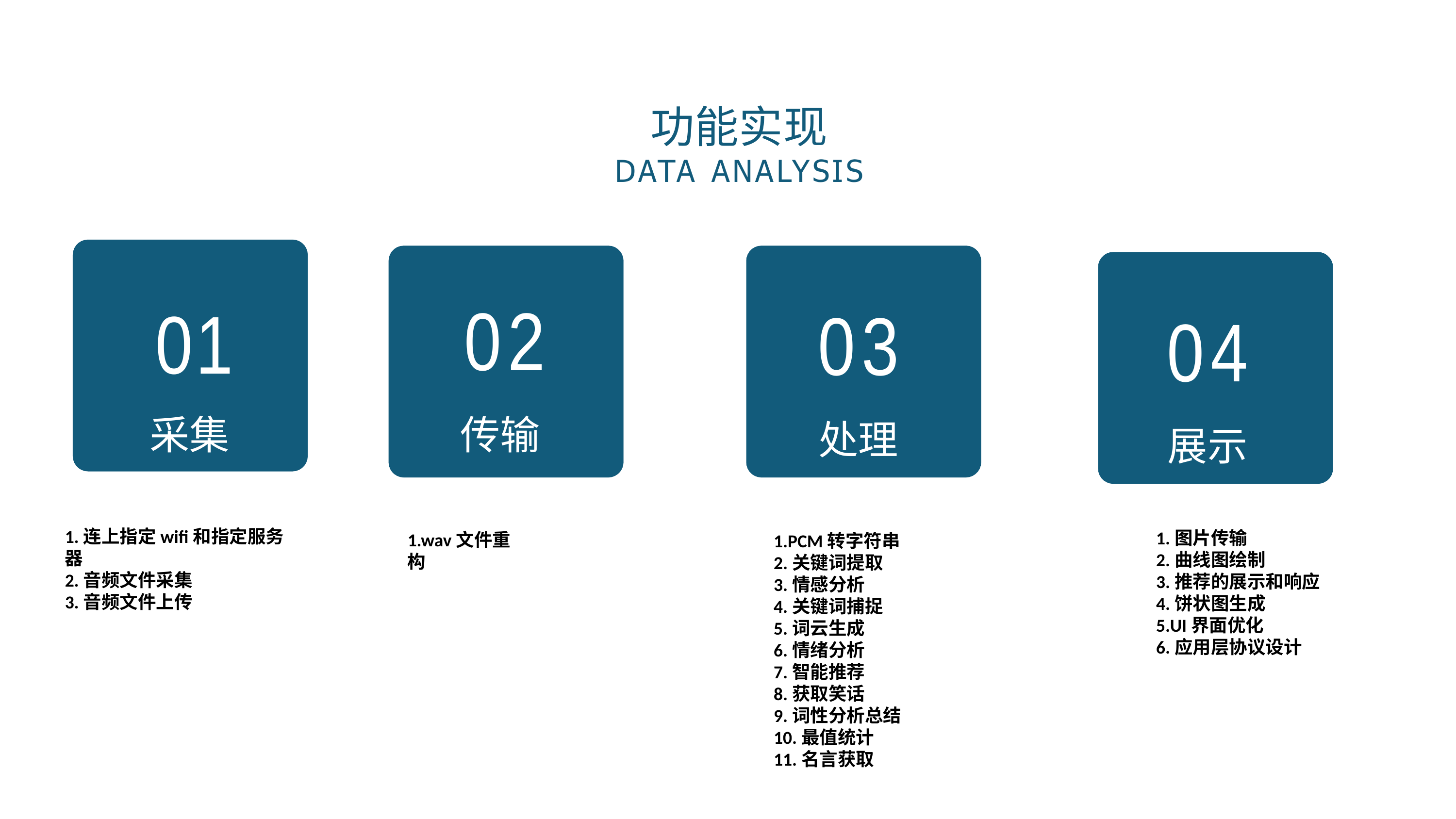

# 功能实现 DATA ANALYSIS

02
传输

03
处理
01
采集

04
展示
1.连上指定wifi和指定服务器
2.音频文件采集
3.音频文件上传
1.图片传输
2.曲线图绘制
3.推荐的展示和响应
4.饼状图生成
5.UI界面优化
6.应用层协议设计
1.wav文件重构
1.PCM转字符串
2.关键词提取
3.情感分析
4.关键词捕捉
5.词云生成
6.情绪分析
7.智能推荐
8.获取笑话
9.词性分析总结
10.最值统计
11.名言获取